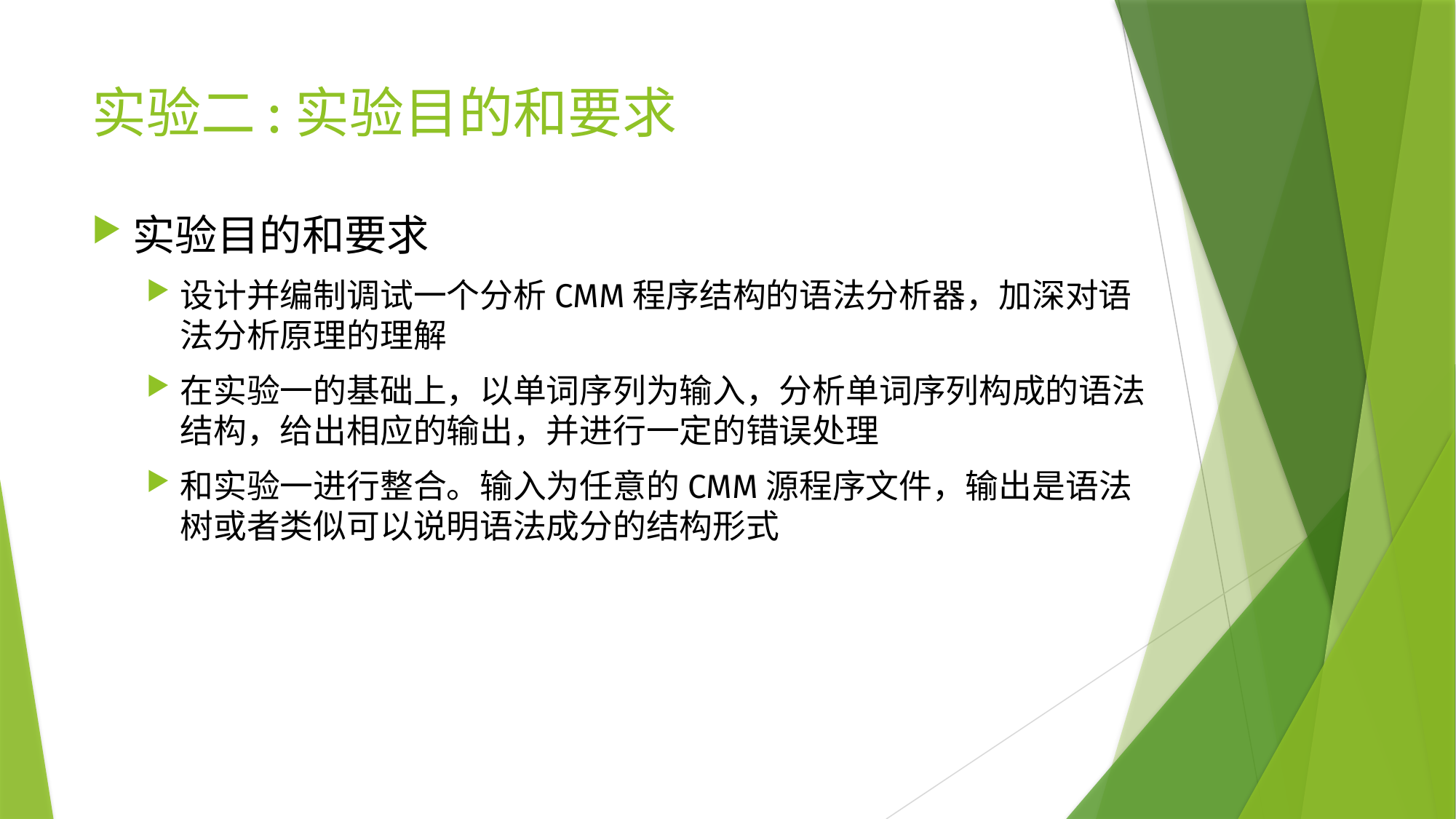

# 实验二:实验目的和要求
实验目的和要求
设计并编制调试一个分析CMM程序结构的语法分析器，加深对语法分析原理的理解
在实验一的基础上，以单词序列为输入，分析单词序列构成的语法结构，给出相应的输出，并进行一定的错误处理
和实验一进行整合。输入为任意的CMM源程序文件，输出是语法树或者类似可以说明语法成分的结构形式